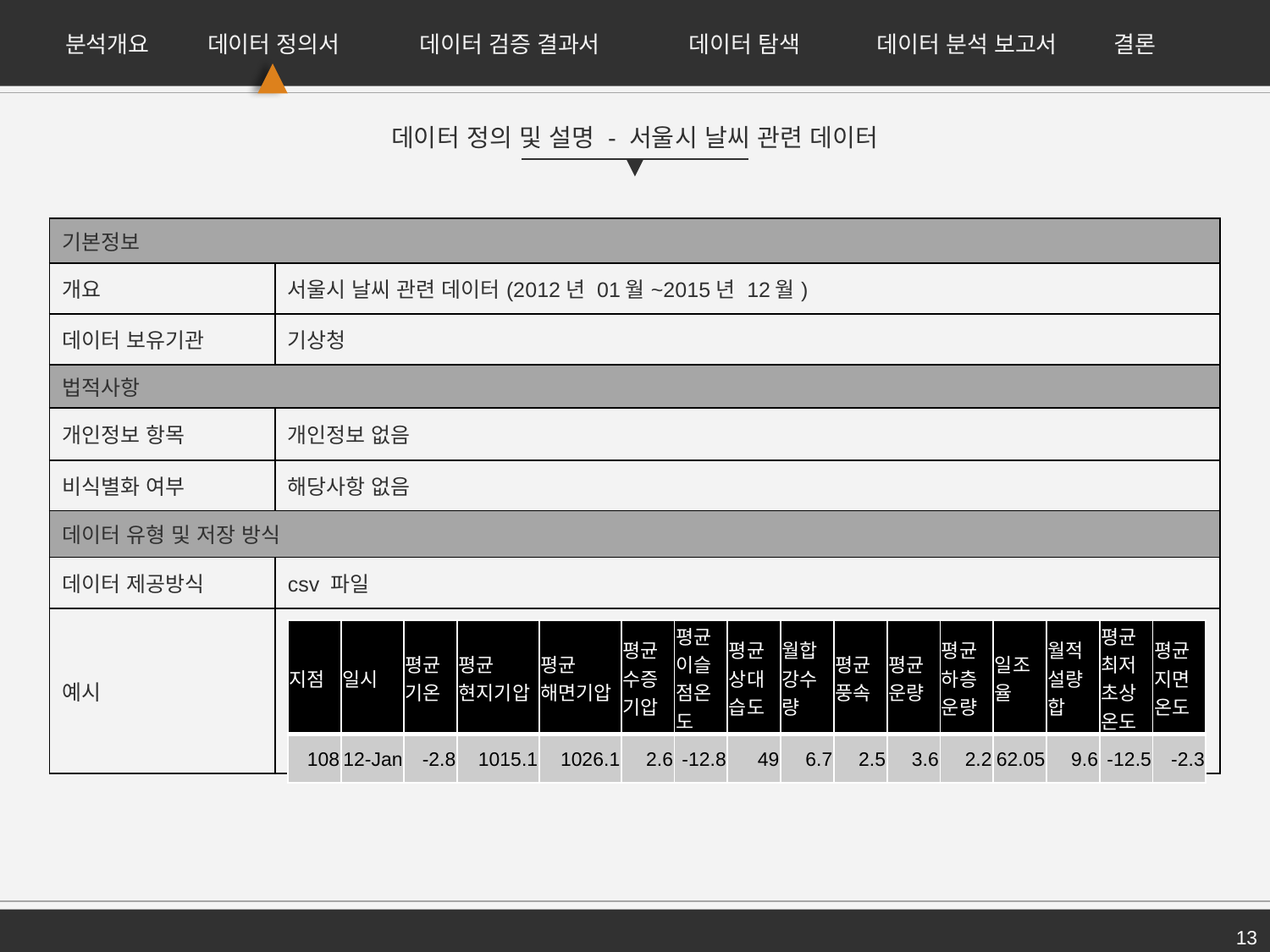

분석개요
데이터 정의서
데이터 검증 결과서
데이터 탐색
데이터 분석 보고서
결론

데이터 정의 및 설명 - 서울시 날씨 관련 데이터

| 기본정보 |  |
| --- | --- |
| 개요 | 서울시 날씨 관련 데이터(2012년 01월~2015년 12월) |
| 데이터 보유기관 | 기상청 |
| 법적사항 |  |
| 개인정보 항목 | 개인정보 없음 |
| 비식별화 여부 | 해당사항 없음 |
| 데이터 유형 및 저장 방식 |  |
| 데이터 제공방식 | csv 파일 |
| 예시 |  |
| 지점 | 일시 | 평균기온 | 평균 현지기압 | 평균 해면기압 | 평균수증기압 | 평균이슬점온도 | 평균상대습도 | 월합강수량 | 평균풍속 | 평균운량 | 평균 하층운량 | 일조율 | 월적설량합 | 평균 최저초상온도 | 평균지면온도 |
| --- | --- | --- | --- | --- | --- | --- | --- | --- | --- | --- | --- | --- | --- | --- | --- |
| 108 | 12-Jan | -2.8 | 1015.1 | 1026.1 | 2.6 | -12.8 | 49 | 6.7 | 2.5 | 3.6 | 2.2 | 62.05 | 9.6 | -12.5 | -2.3 |

13